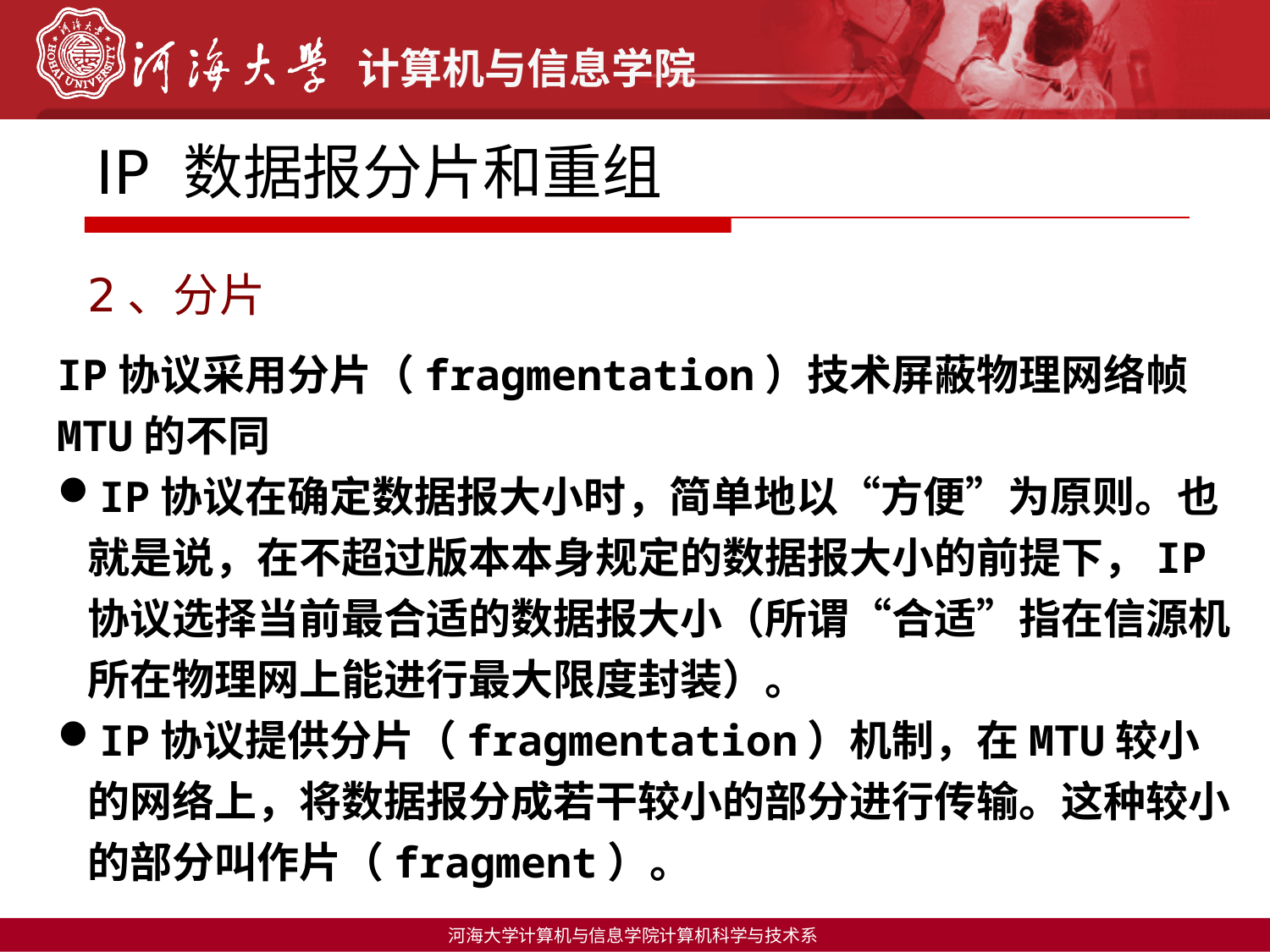

# IP 数据报分片和重组
2、分片
IP协议采用分片（fragmentation）技术屏蔽物理网络帧MTU的不同
IP协议在确定数据报大小时，简单地以“方便”为原则。也就是说，在不超过版本本身规定的数据报大小的前提下，IP协议选择当前最合适的数据报大小（所谓“合适”指在信源机所在物理网上能进行最大限度封装）。
IP协议提供分片（fragmentation）机制，在MTU较小的网络上，将数据报分成若干较小的部分进行传输。这种较小的部分叫作片（fragment）。